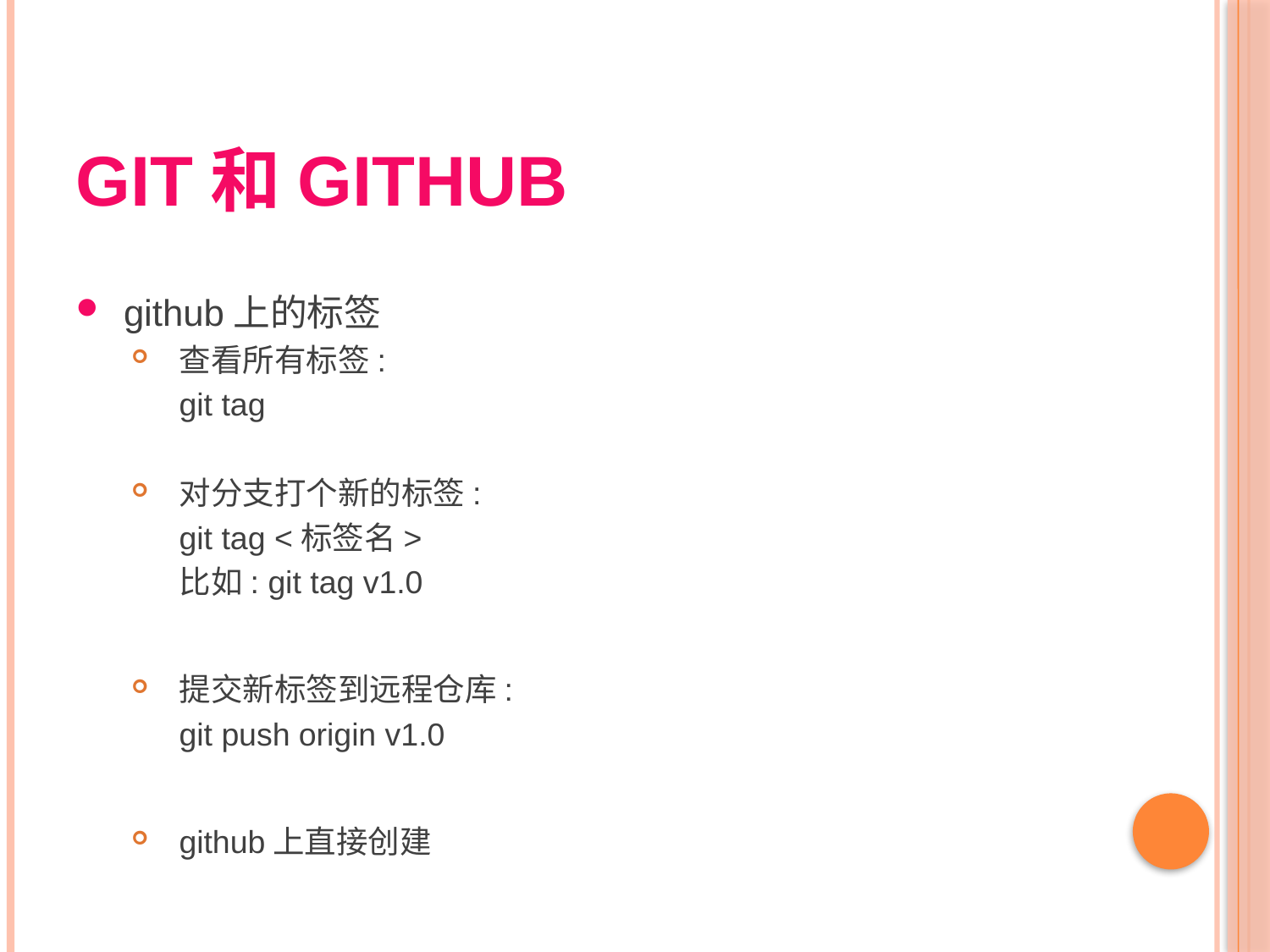

# git和github

github上的标签
查看所有标签:
	git tag

对分支打个新的标签:
	git tag <标签名>
	比如: git tag v1.0

提交新标签到远程仓库:
	git push origin v1.0

github上直接创建